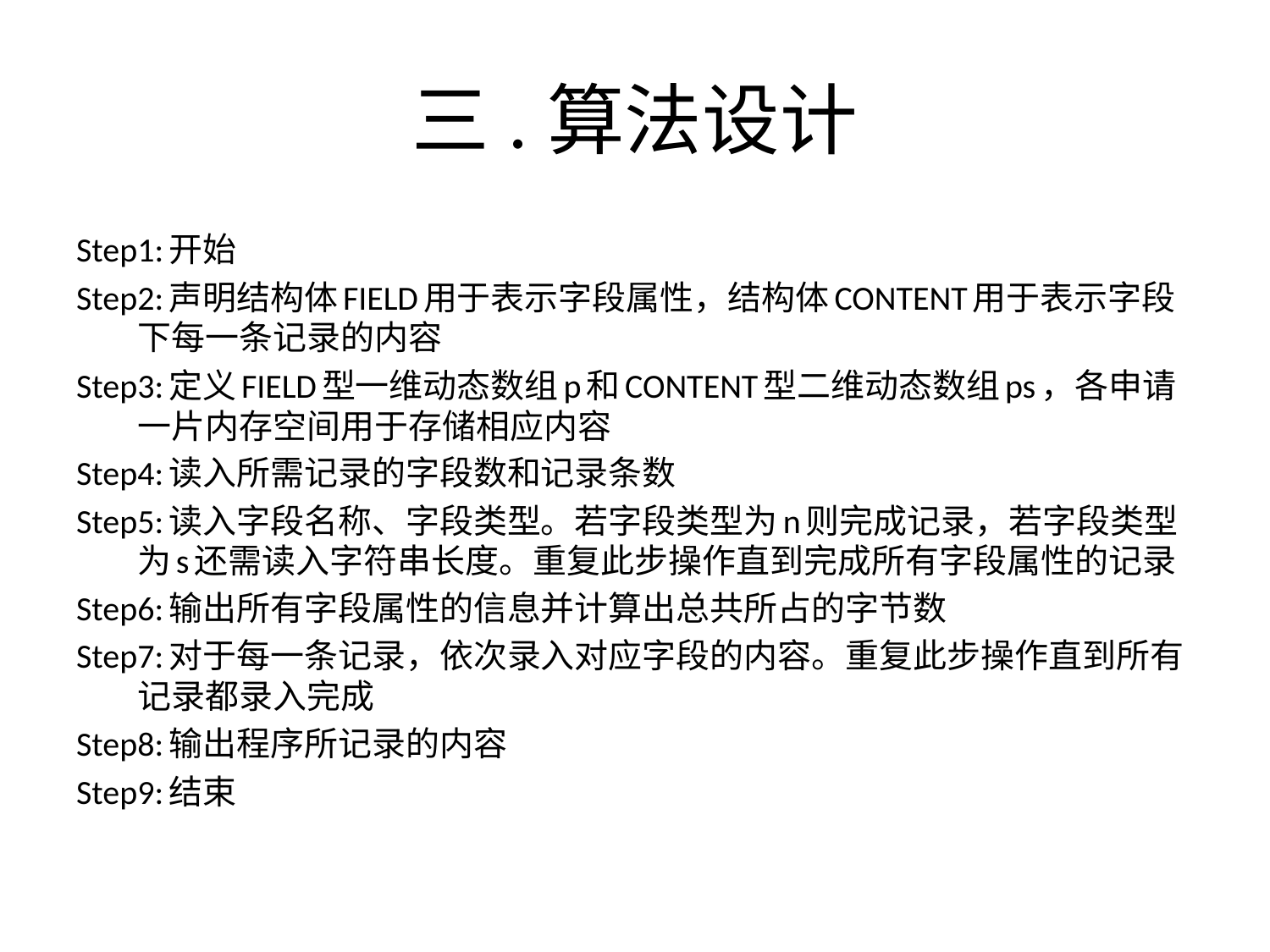

# 三.算法设计
Step1:开始
Step2:声明结构体FIELD用于表示字段属性，结构体CONTENT用于表示字段下每一条记录的内容
Step3:定义FIELD型一维动态数组p和CONTENT型二维动态数组ps，各申请一片内存空间用于存储相应内容
Step4:读入所需记录的字段数和记录条数
Step5:读入字段名称、字段类型。若字段类型为n则完成记录，若字段类型为s还需读入字符串长度。重复此步操作直到完成所有字段属性的记录
Step6:输出所有字段属性的信息并计算出总共所占的字节数
Step7:对于每一条记录，依次录入对应字段的内容。重复此步操作直到所有记录都录入完成
Step8:输出程序所记录的内容
Step9:结束